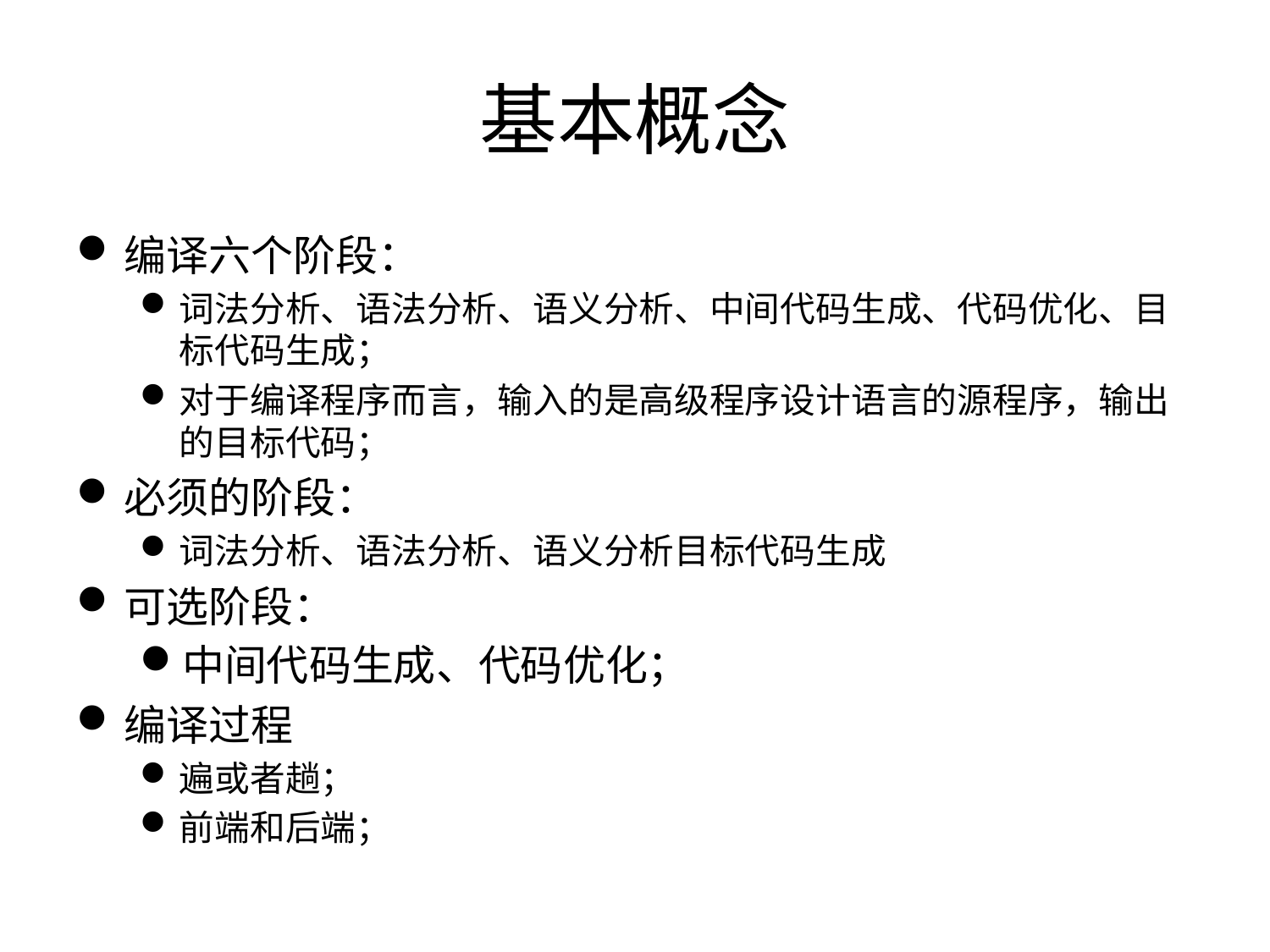

# 基本概念
编译六个阶段：
词法分析、语法分析、语义分析、中间代码生成、代码优化、目标代码生成；
对于编译程序而言，输入的是高级程序设计语言的源程序，输出的目标代码；
必须的阶段：
词法分析、语法分析、语义分析目标代码生成
可选阶段：
中间代码生成、代码优化；
编译过程
遍或者趟；
前端和后端；